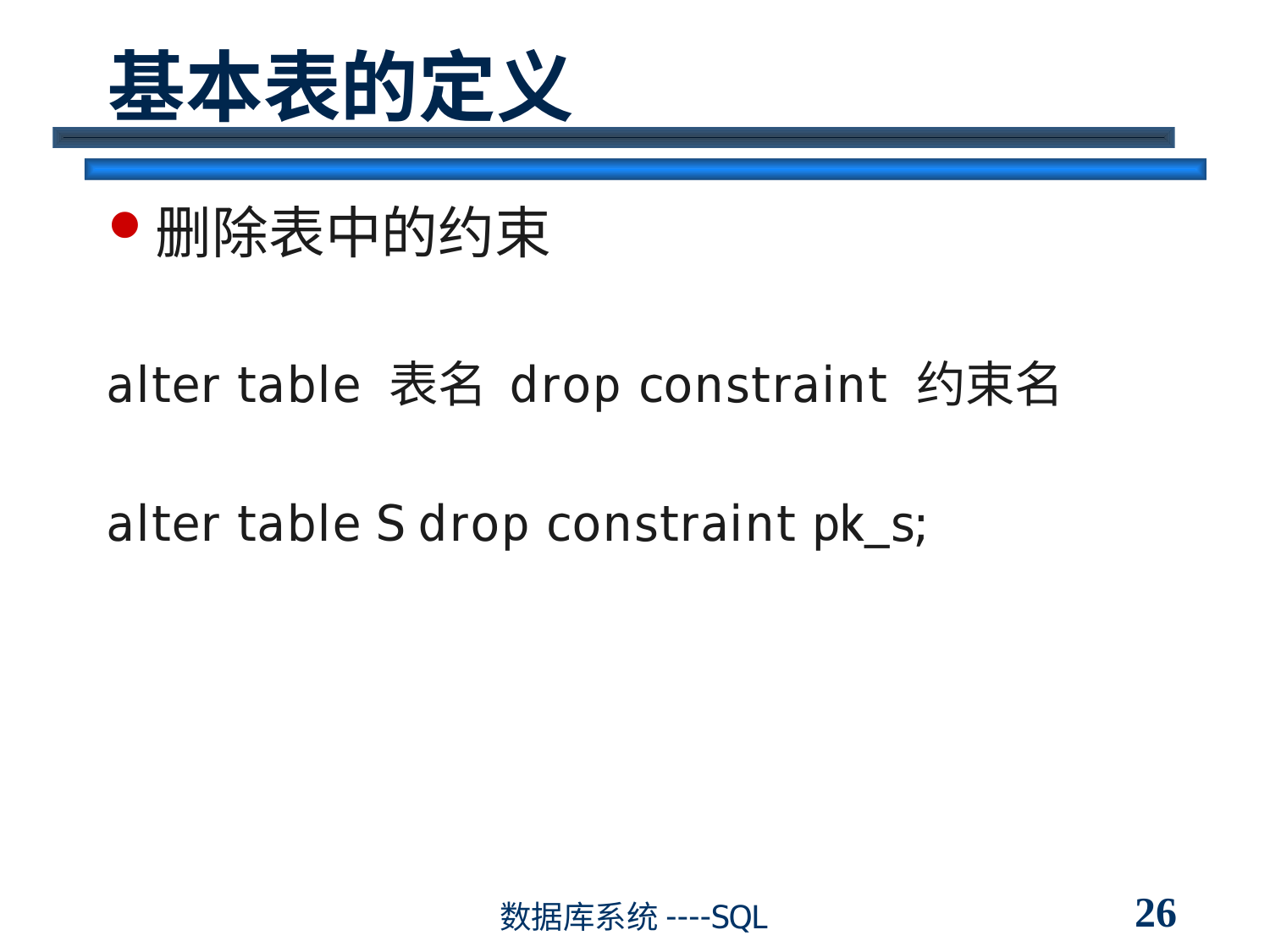

# 基本表的定义
删除表中的约束

alter table 表名 drop constraint 约束名

alter table S drop constraint pk_s;
26
数据库系统----SQL